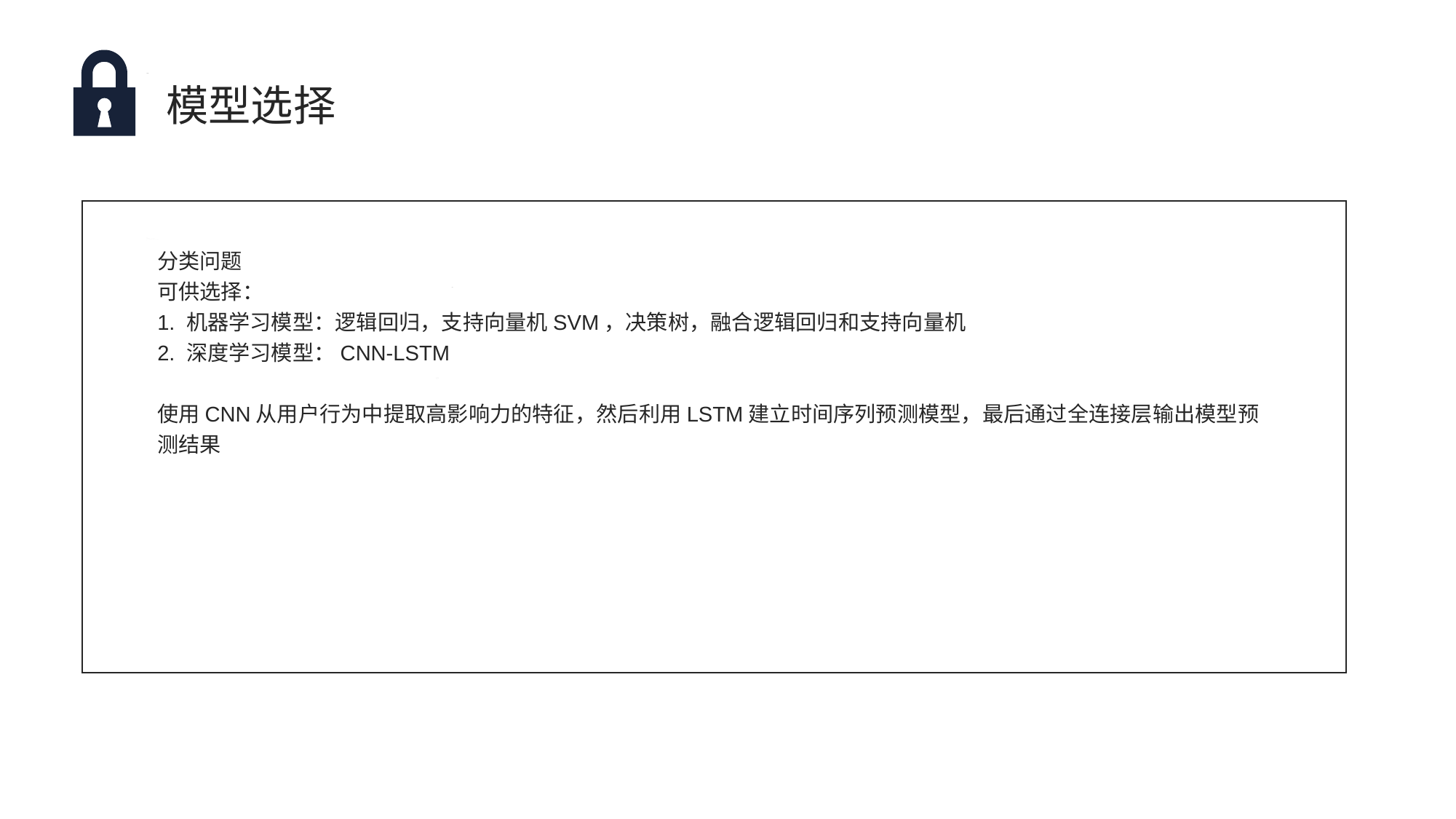

模型选择
分类问题
可供选择：
1. 机器学习模型：逻辑回归，支持向量机SVM，决策树，融合逻辑回归和支持向量机
2. 深度学习模型：CNN-LSTM

使用CNN从用户行为中提取高影响力的特征，然后利用LSTM建立时间序列预测模型，最后通过全连接层输出模型预测结果
STEP 02
单击此处添加本章节的简要内容。本模板精心设计，模板所有素材均可自由编辑替换移动。单击此处添加本章节的简要内容。